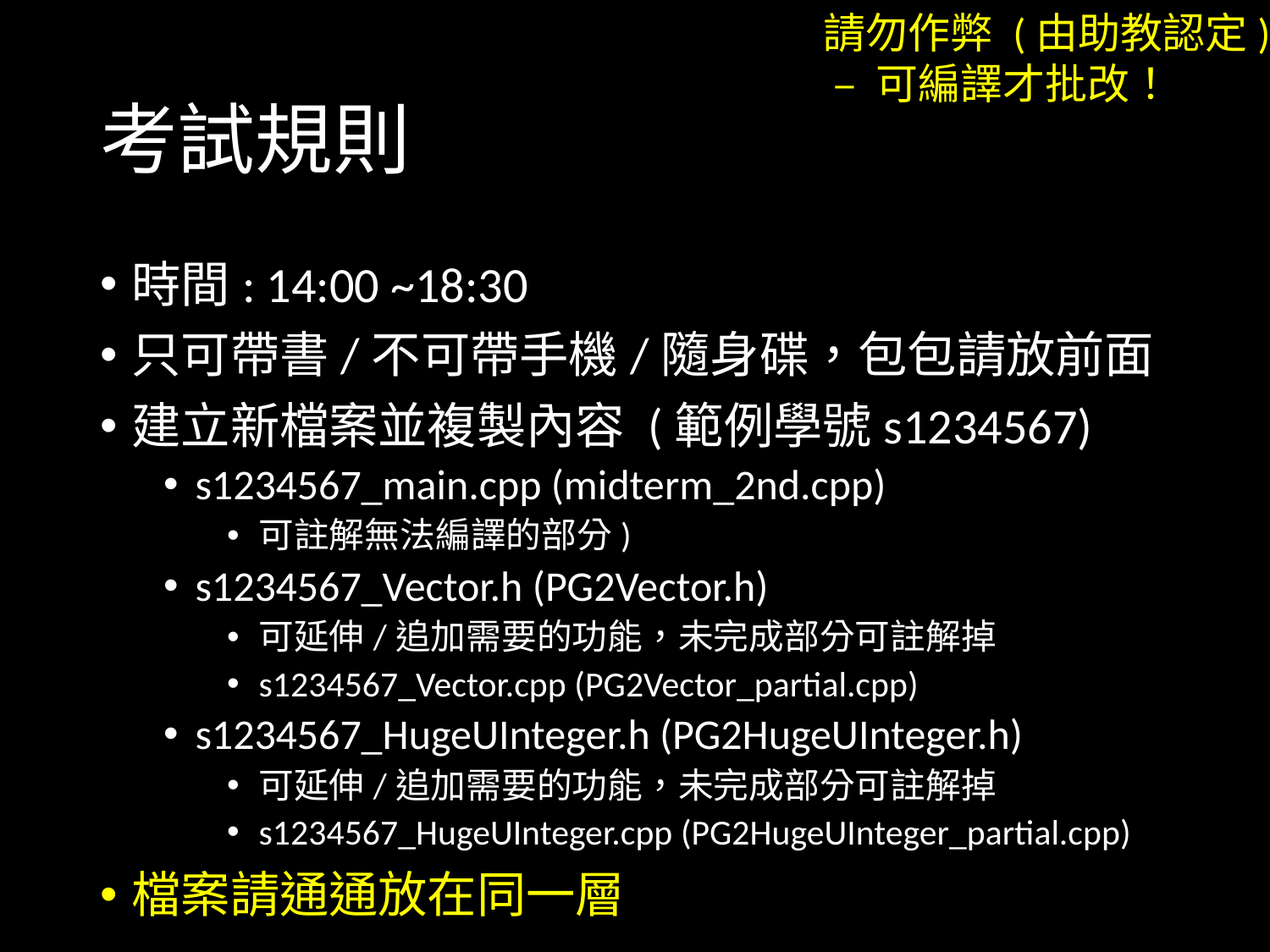

請勿作弊 (由助教認定)
 – 可編譯才批改！
# 考試規則
時間: 14:00 ~18:30
只可帶書/不可帶手機/隨身碟，包包請放前面
建立新檔案並複製內容 (範例學號s1234567)
s1234567_main.cpp (midterm_2nd.cpp)
可註解無法編譯的部分)
s1234567_Vector.h (PG2Vector.h)
可延伸/追加需要的功能，未完成部分可註解掉
s1234567_Vector.cpp (PG2Vector_partial.cpp)
s1234567_HugeUInteger.h (PG2HugeUInteger.h)
可延伸/追加需要的功能，未完成部分可註解掉
s1234567_HugeUInteger.cpp (PG2HugeUInteger_partial.cpp)
檔案請通通放在同一層